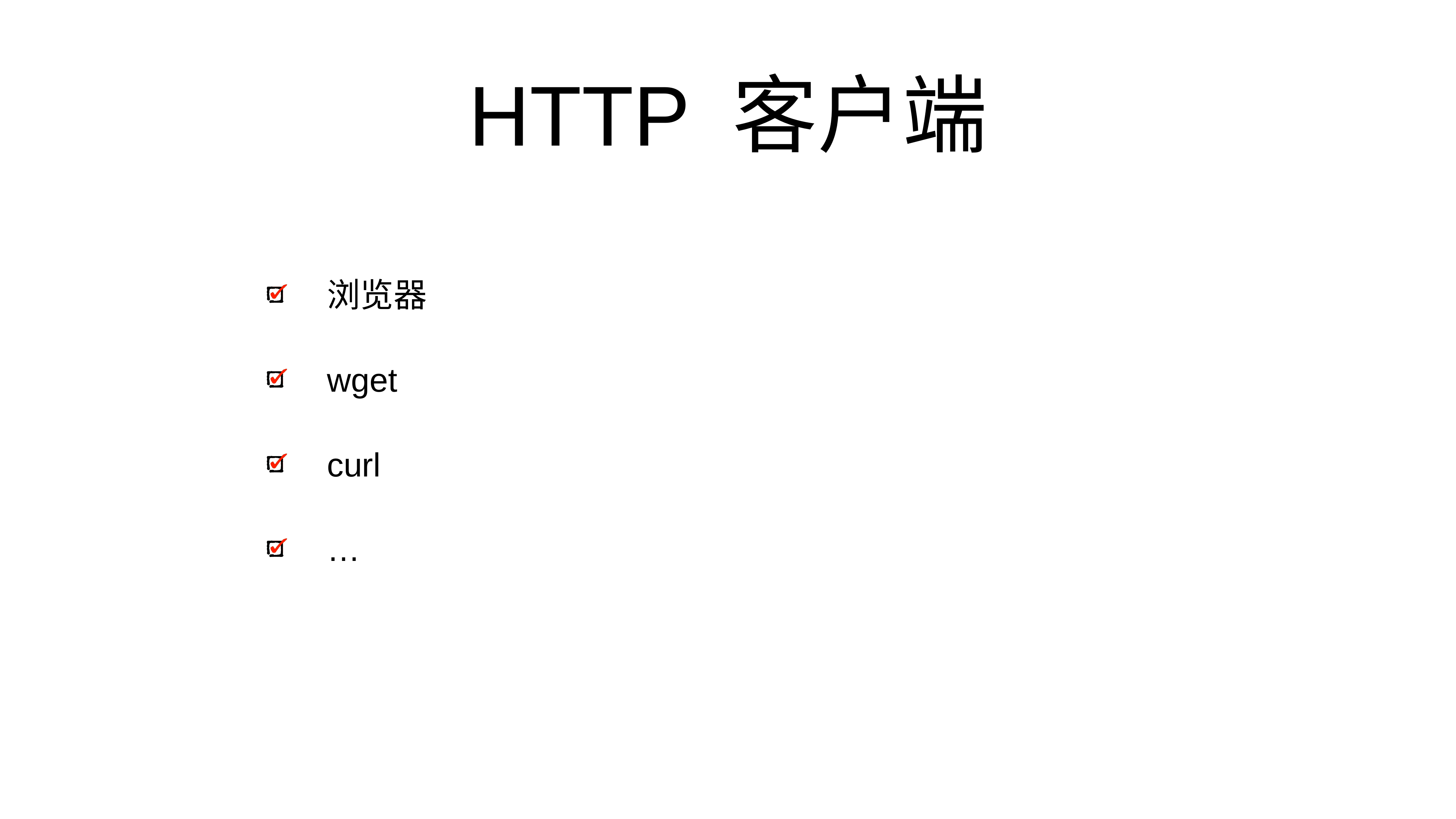

# HTTP 客户端
浏览器
wget
curl
…